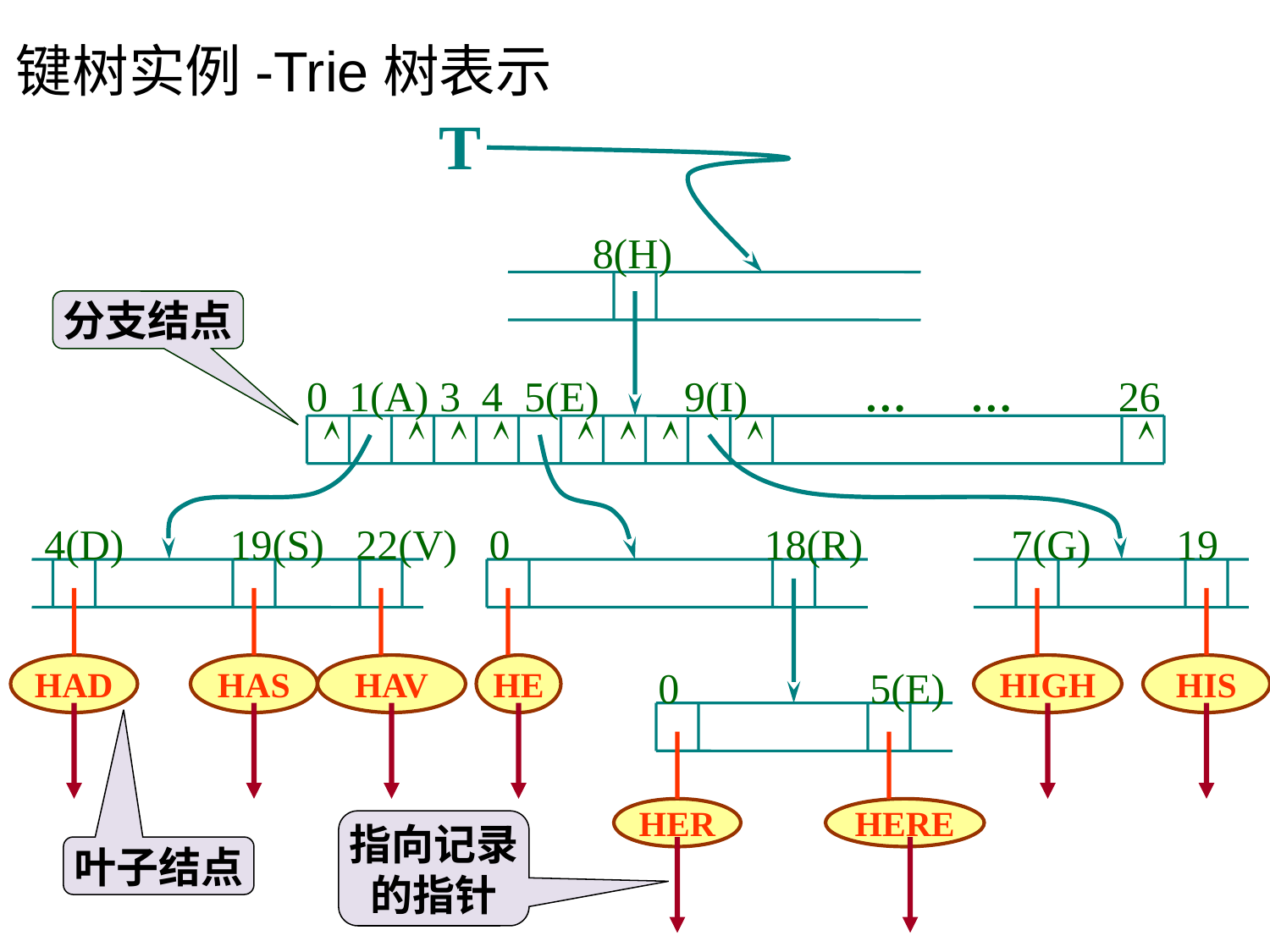

# 键树实例-Trie树表示
T

8(H)

分支结点

0  1(A) 3  4  5(E)        9(I)           …      …          26
∧
∧
∧
∧
∧
∧
∧
∧
∧

4(D)          19(S)   22(V)   0                        18(R)              7(G)        19

HAD
HAS
HAV
HE
0                  5(E)
HIGH
HIS

HER
HERE
指向记录
的指针
叶子结点